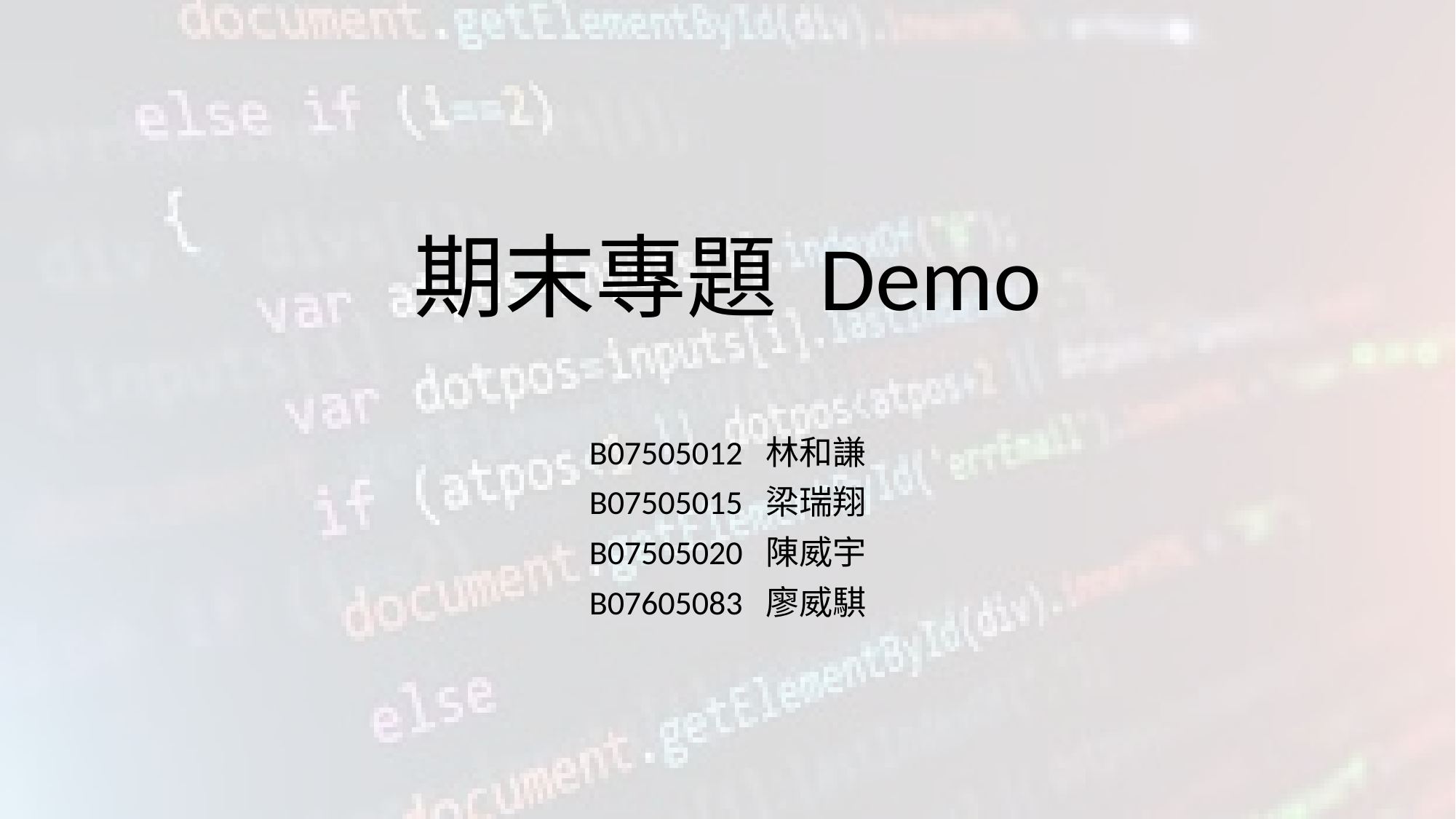

# 期末專題 Demo
B07505012  林和謙
B07505015  梁瑞翔
B07505020  陳威宇
B07605083  廖威騏